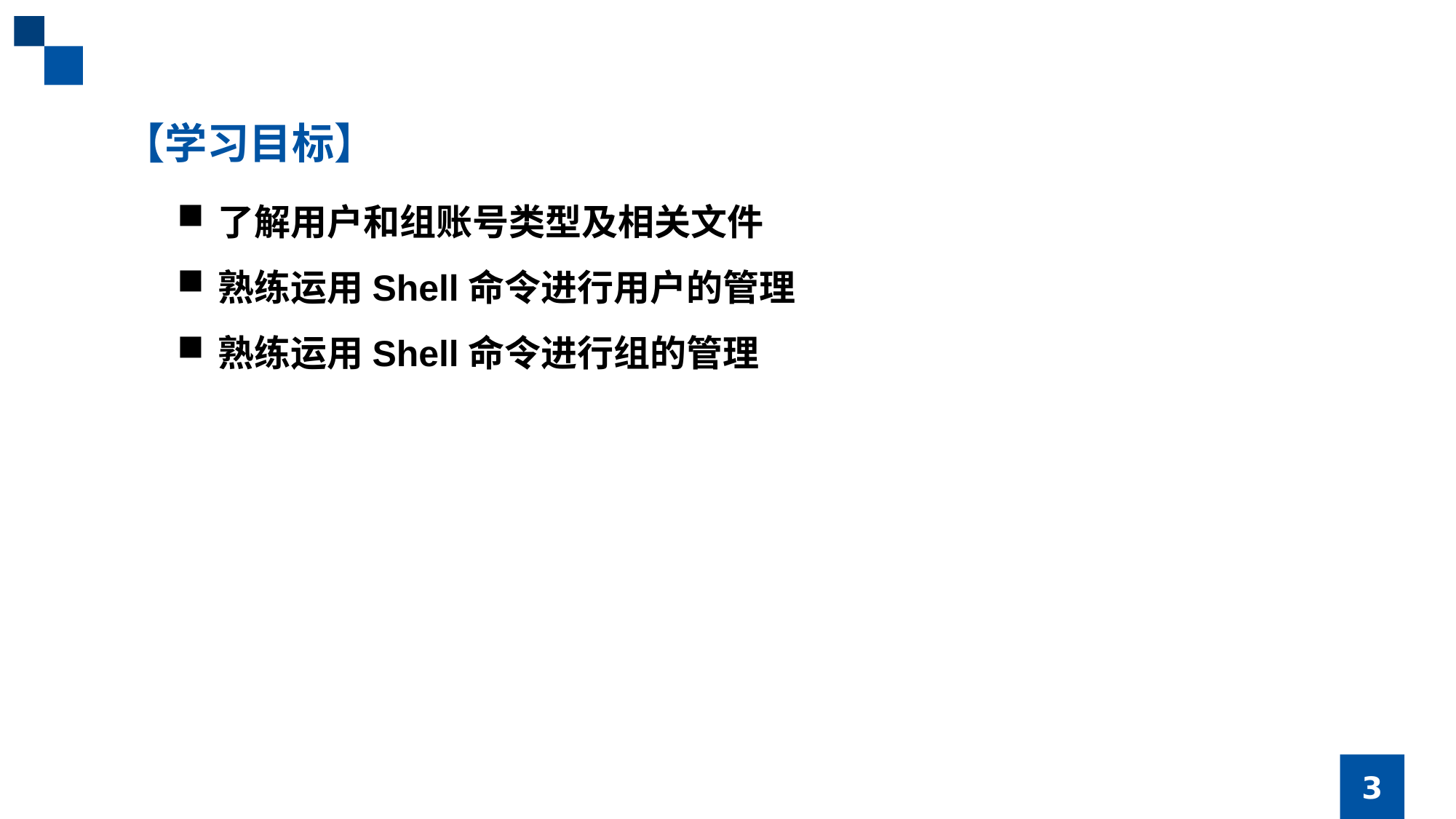

【学习目标】
了解用户和组账号类型及相关文件
熟练运用Shell命令进行用户的管理
熟练运用Shell命令进行组的管理
3